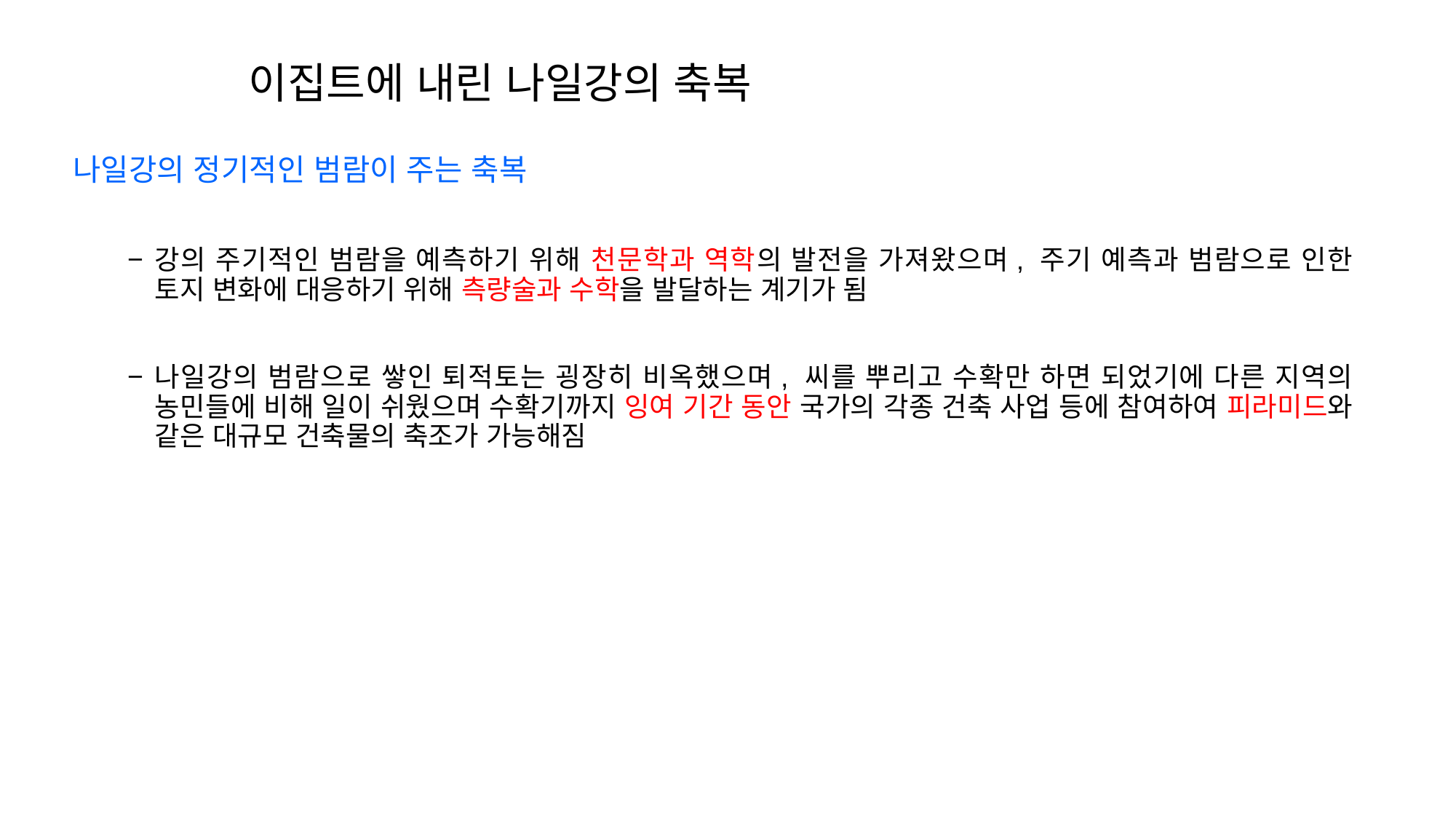

이집트에 내린 나일강의 축복
나일강의 정기적인 범람이 주는 축복

강의 주기적인 범람을 예측하기 위해 천문학과 역학의 발전을 가져왔으며, 주기 예측과 범람으로 인한 토지 변화에 대응하기 위해 측량술과 수학을 발달하는 계기가 됨

나일강의 범람으로 쌓인 퇴적토는 굉장히 비옥했으며, 씨를 뿌리고 수확만 하면 되었기에 다른 지역의 농민들에 비해 일이 쉬웠으며 수확기까지 잉여 기간 동안 국가의 각종 건축 사업 등에 참여하여 피라미드와 같은 대규모 건축물의 축조가 가능해짐